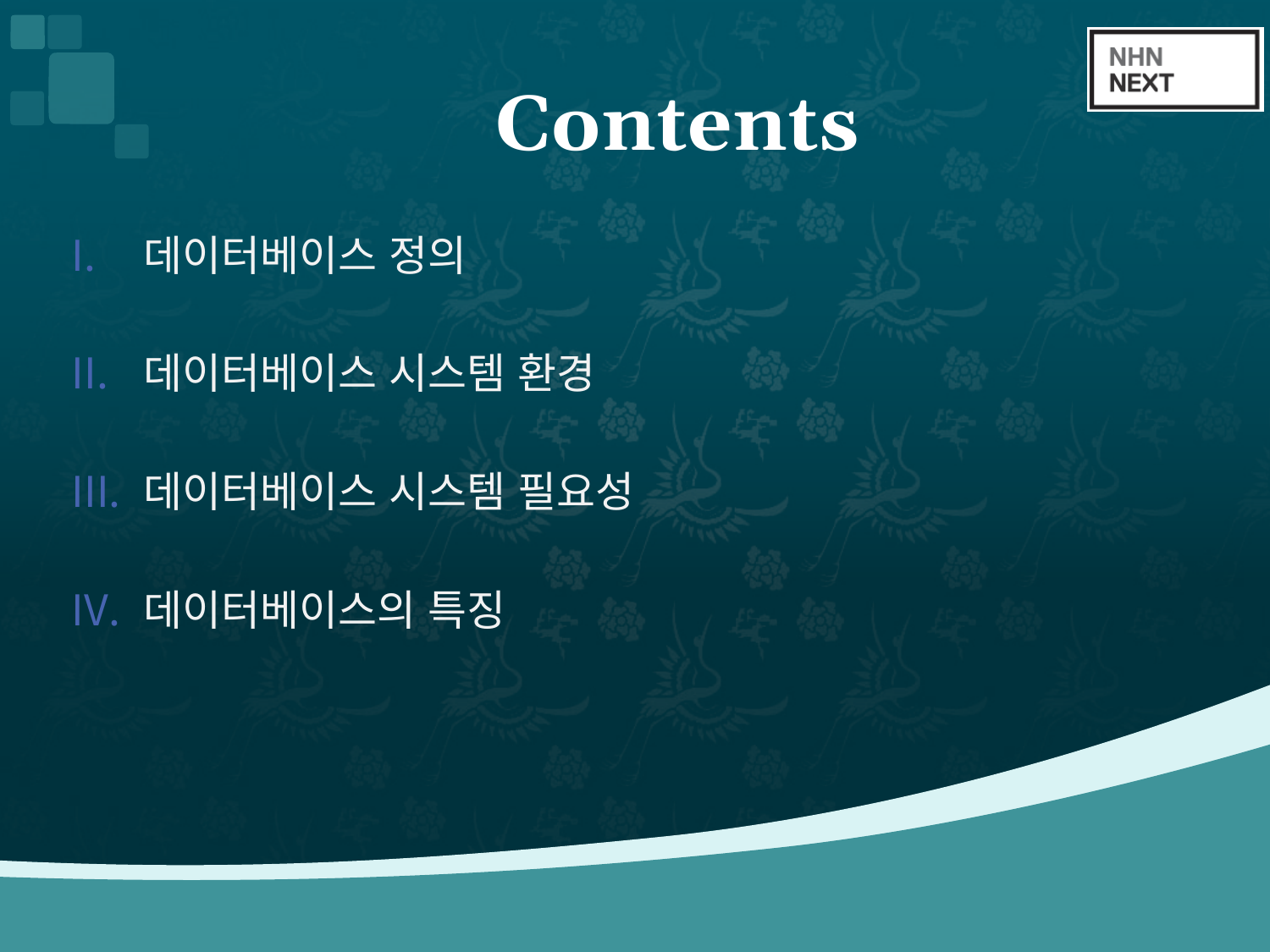

# Contents
데이터베이스 정의

데이터베이스 시스템 환경

데이터베이스 시스템 필요성

데이터베이스의 특징